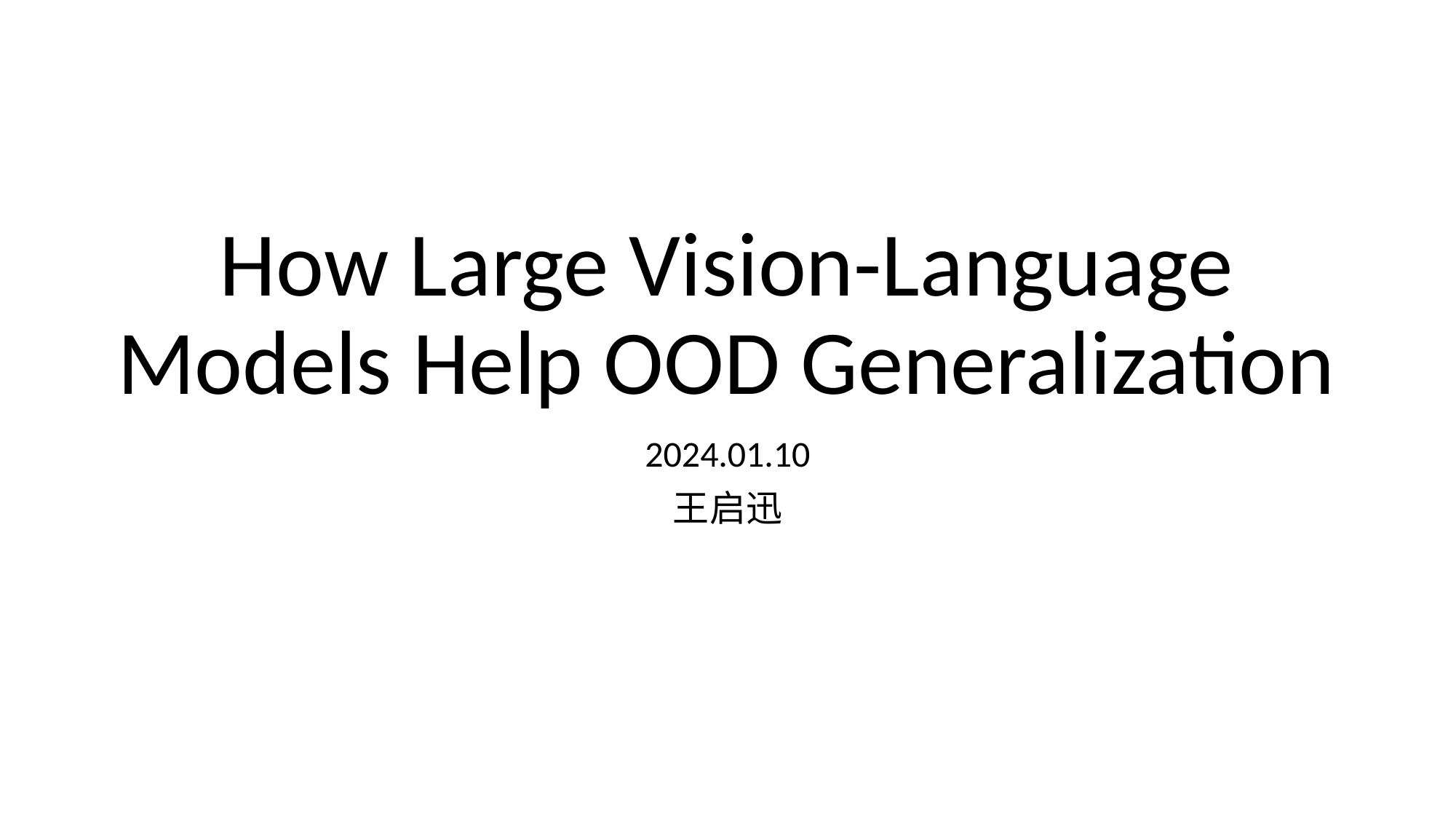

# How Large Vision-Language Models Help OOD Generalization
2024.01.10
王启迅